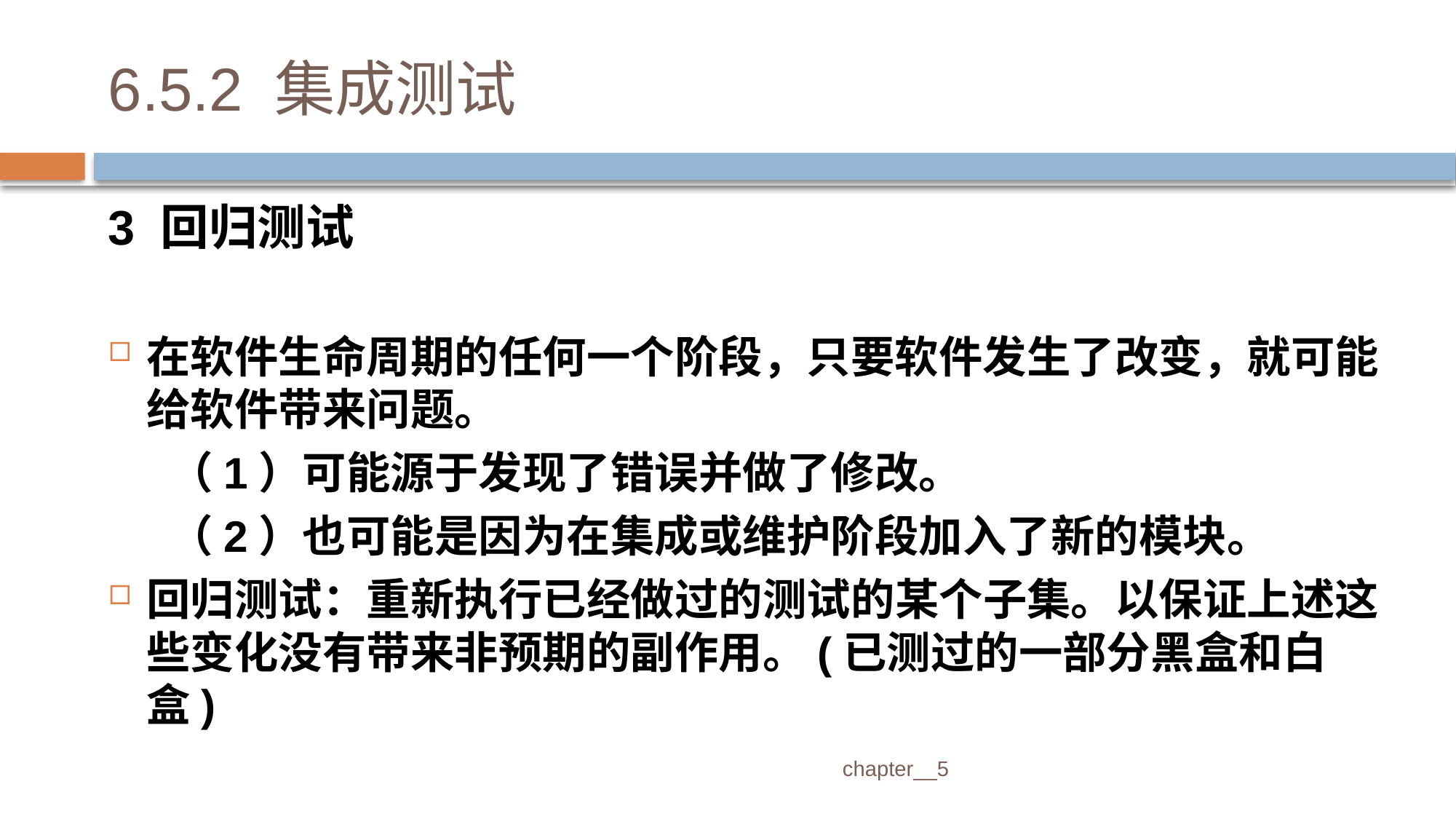

# 6.5.2 集成测试
87
3 回归测试

在软件生命周期的任何一个阶段，只要软件发生了改变，就可能给软件带来问题。
     （1）可能源于发现了错误并做了修改。
     （2）也可能是因为在集成或维护阶段加入了新的模块。
回归测试：重新执行已经做过的测试的某个子集。以保证上述这些变化没有带来非预期的副作用。(已测过的一部分黑盒和白盒)

 chapter__5